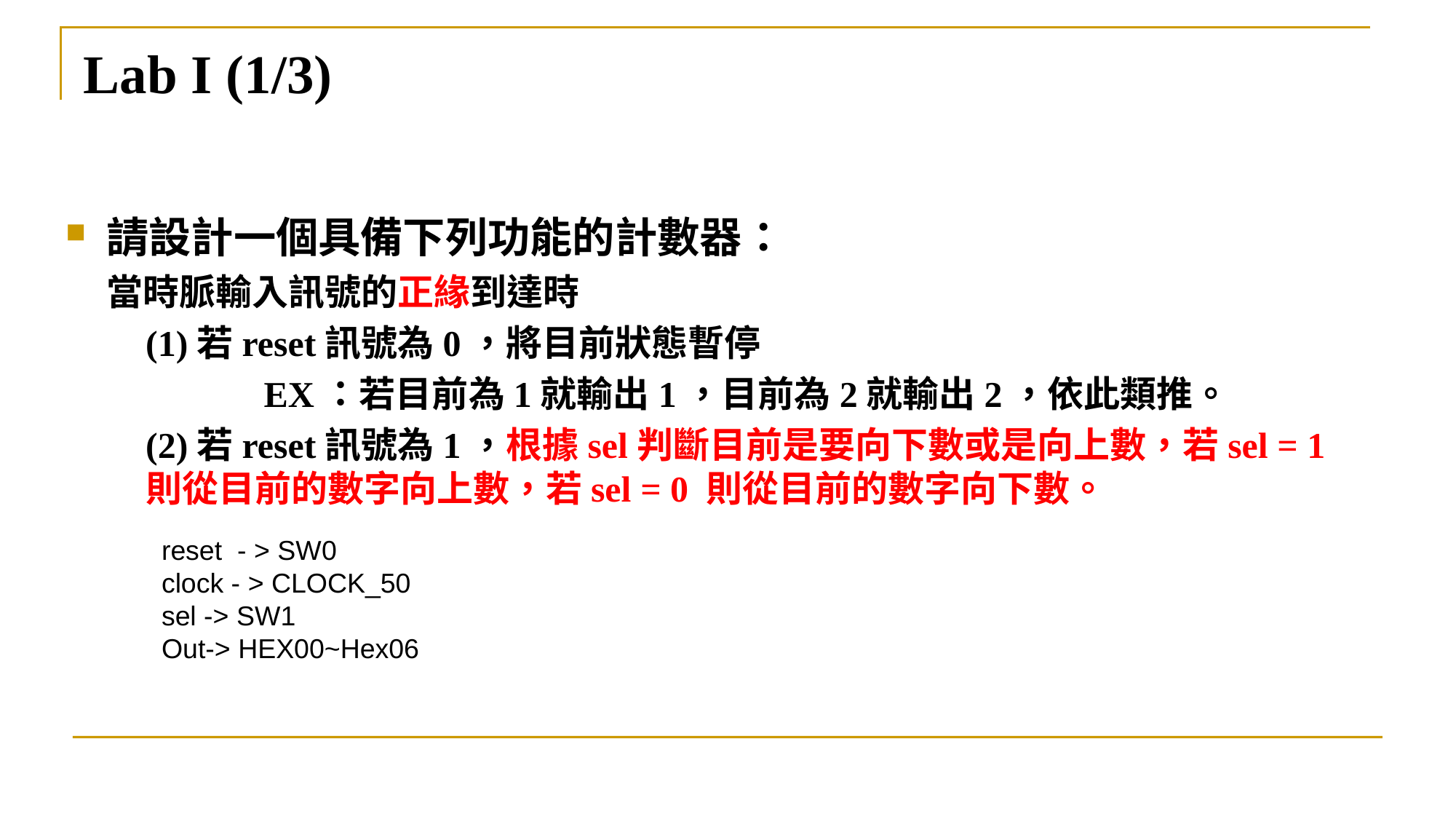

# Lab I (1/3)

請設計一個具備下列功能的計數器：
當時脈輸入訊號的正緣到達時
(1)若reset訊號為0，將目前狀態暫停
	 EX：若目前為1就輸出1，目前為2就輸出2，依此類推。
(2)若reset訊號為1，根據sel判斷目前是要向下數或是向上數，若sel = 1則從目前的數字向上數，若sel = 0 則從目前的數字向下數。
reset  - > SW0
clock - > CLOCK_50
sel -> SW1
Out-> HEX00~Hex06